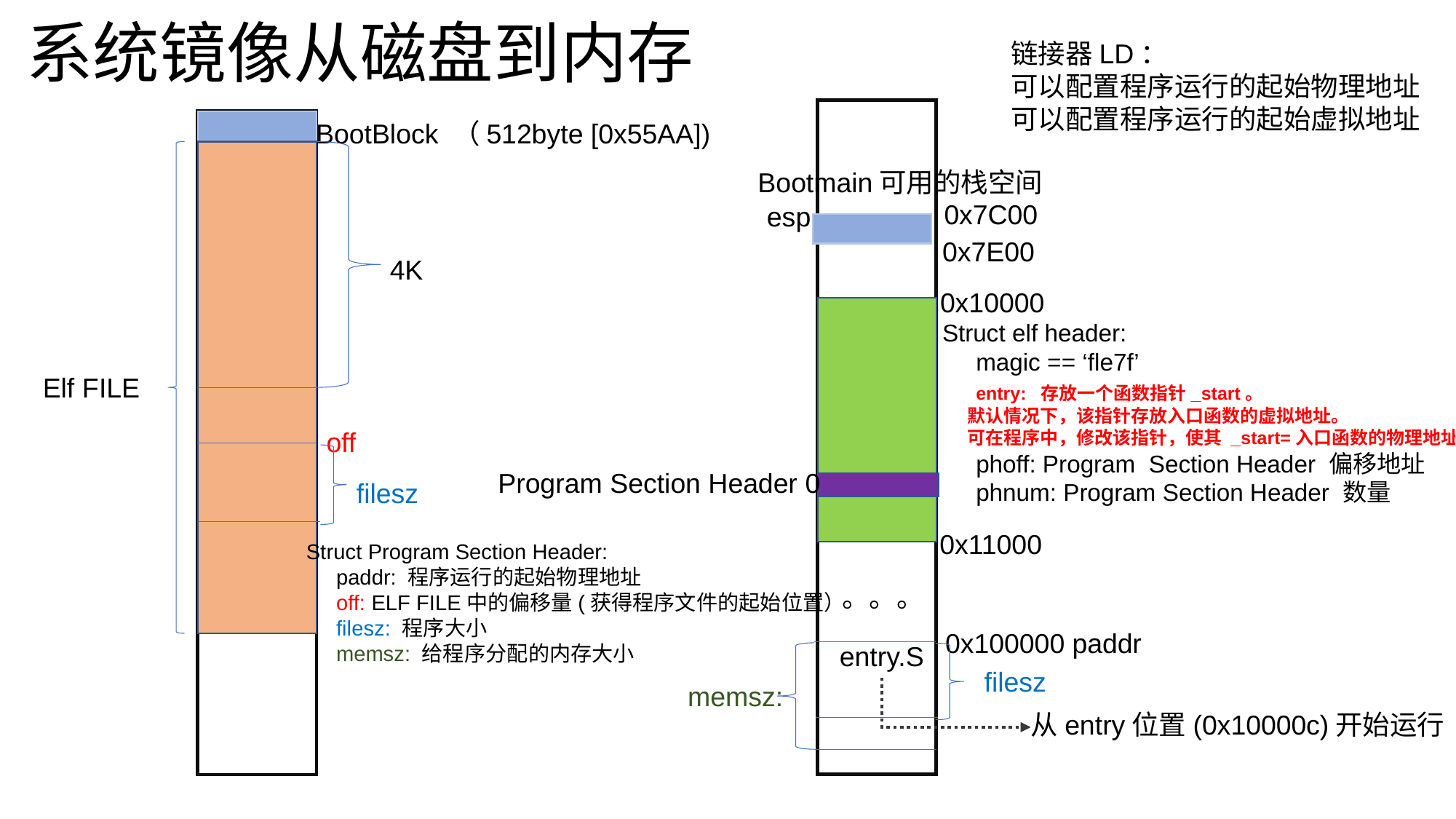

# 系统镜像从磁盘到内存
链接器LD：
可以配置程序运行的起始物理地址
可以配置程序运行的起始虚拟地址

BootBlock （512byte [0x55AA])

Bootmain可用的栈空间
0x7C00
esp

0x7E00
4K
0x10000

Struct elf header:
     magic == ‘fle7f’
     entry:  存放一个函数指针_start。
     默认情况下，该指针存放入口函数的虚拟地址。
     可在程序中，修改该指针，使其 _start=入口函数的物理地址。
     phoff: Program  Section Header 偏移地址
     phnum: Program Section Header 数量
Elf FILE
off

Program Section Header 0
filesz

0x11000
Struct Program Section Header:
     paddr: 程序运行的起始物理地址
     off: ELF FILE中的偏移量(获得程序文件的起始位置）
     filesz: 程序大小
     memsz: 给程序分配的内存大小
。。。
0x100000 paddr
entry.S

filesz
memsz:
从entry位置(0x10000c)开始运行